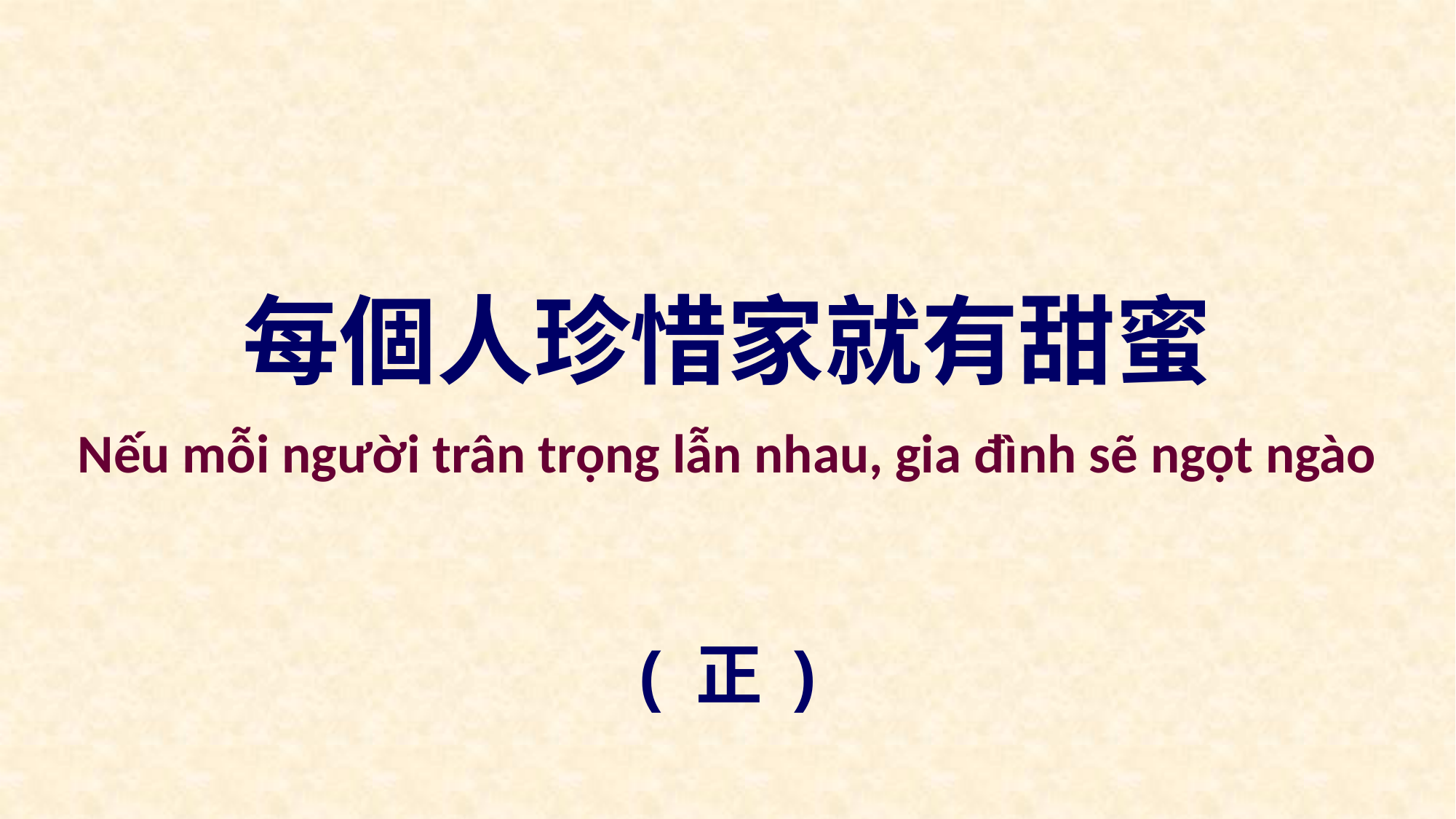

每個人珍惜家就有甜蜜
Nếu mỗi người trân trọng lẫn nhau, gia đình sẽ ngọt ngào
( 正 )